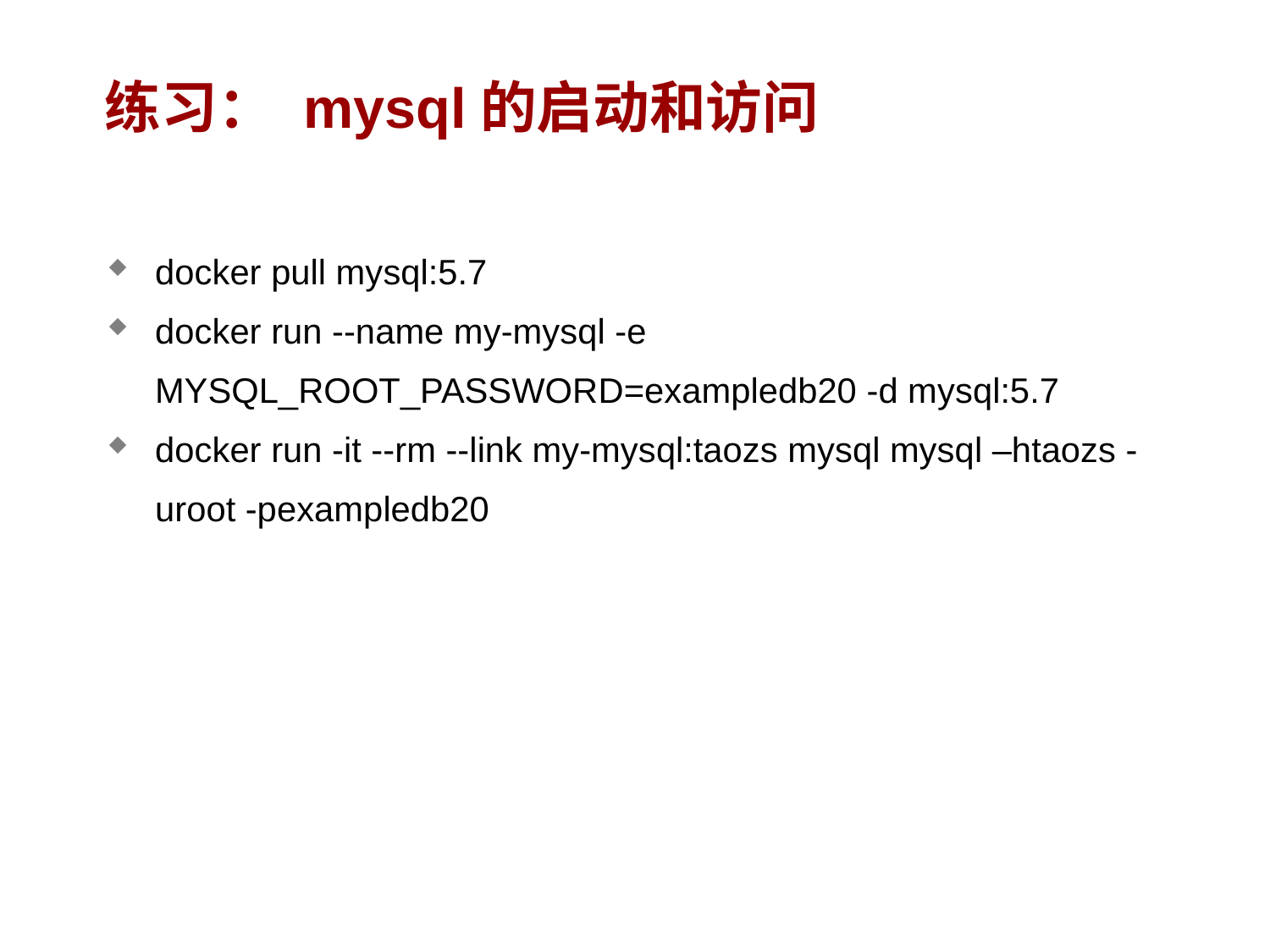

# 练习： mysql的启动和访问
docker pull mysql:5.7
docker run --name my-mysql -e MYSQL_ROOT_PASSWORD=exampledb20 -d mysql:5.7
docker run -it --rm --link my-mysql:taozs mysql mysql –htaozs -uroot -pexampledb20